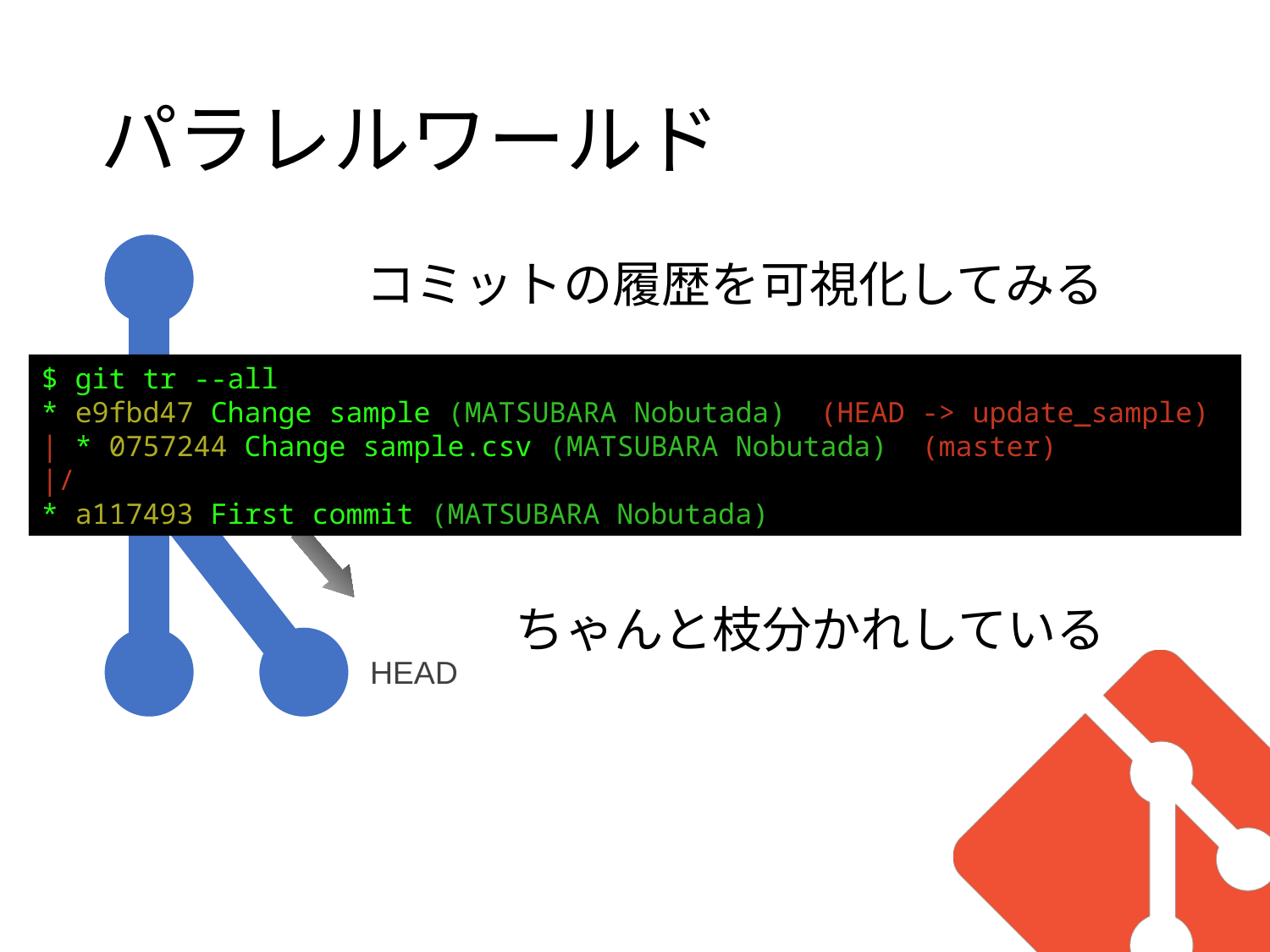

# パラレルワールド

コミットの履歴を可視化してみる
$ git tr --all
* e9fbd47 Change sample (MATSUBARA Nobutada)  (HEAD -> update_sample)
| * 0757244 Change sample.csv (MATSUBARA Nobutada)  (master)
|/
* a117493 First commit (MATSUBARA Nobutada)

HEAD

ちゃんと枝分かれしている

HEAD